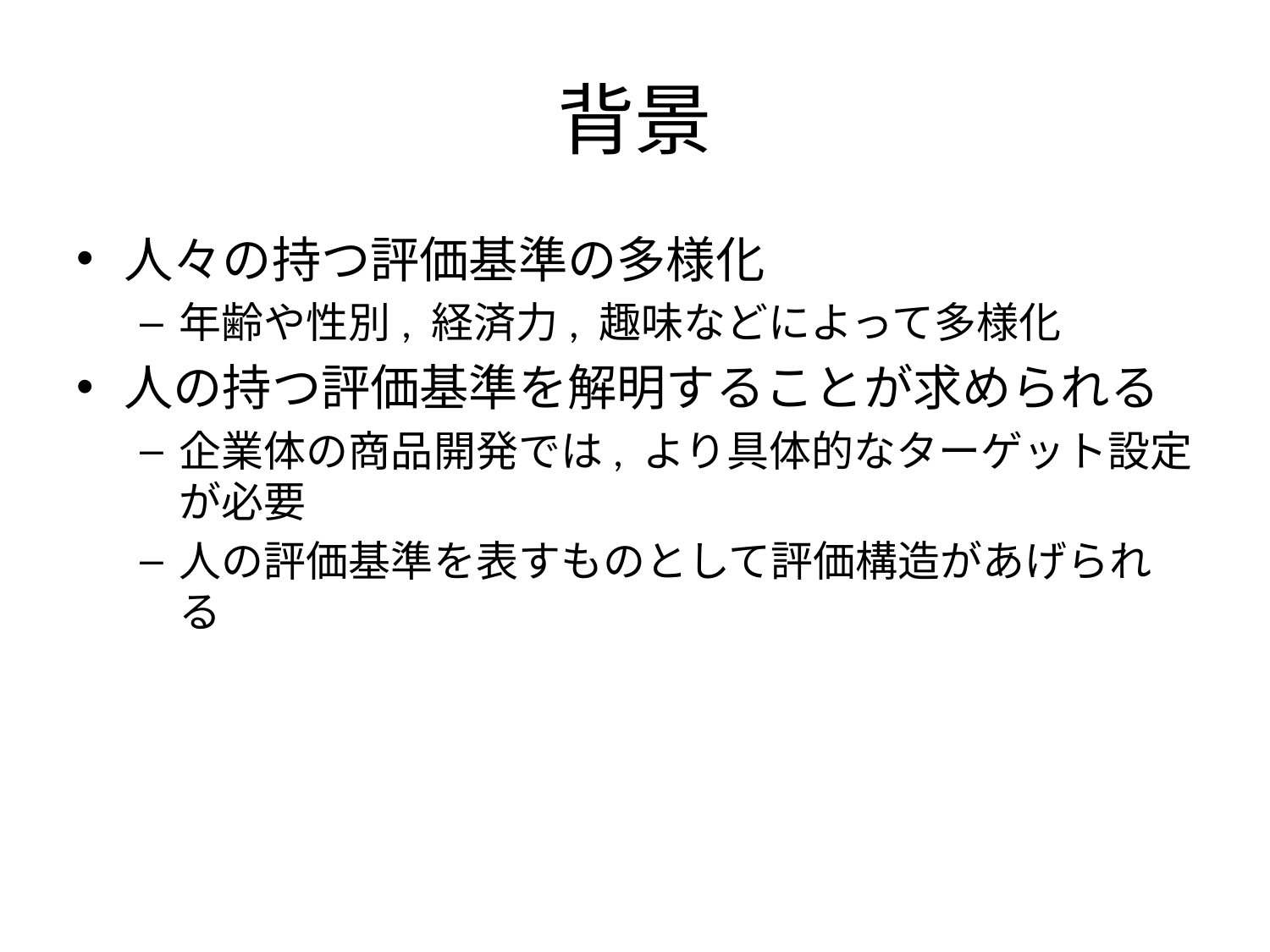

# 背景
人々の持つ評価基準の多様化
年齢や性別, 経済力, 趣味などによって多様化
人の持つ評価基準を解明することが求められる
企業体の商品開発では, より具体的なターゲット設定が必要
人の評価基準を表すものとして評価構造があげられる